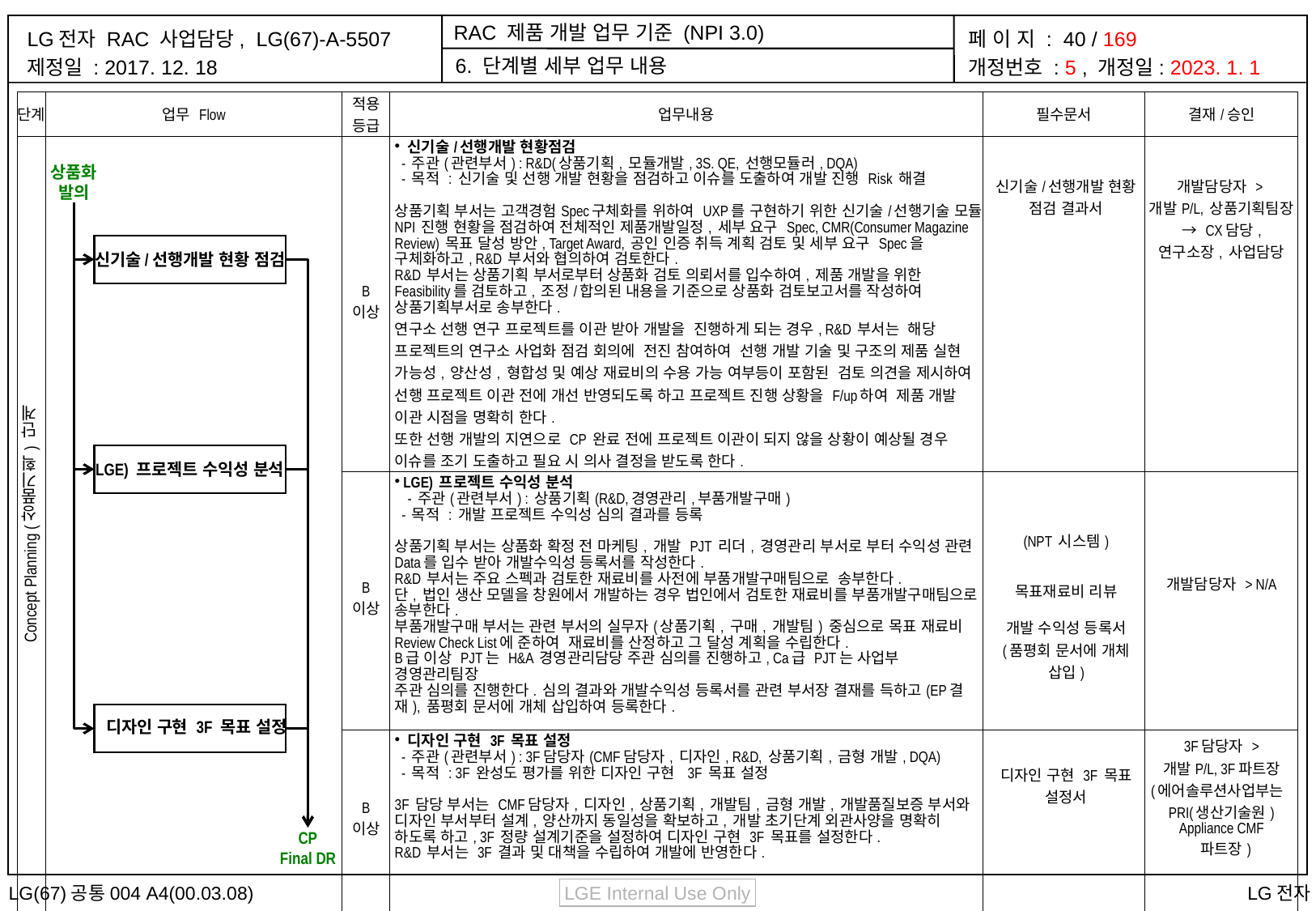

6. 단계별 세부 업무 내용
| 단계 | 업무 Flow | 적용 등급 | 업무내용 | 필수문서 | 결재/승인 |
| --- | --- | --- | --- | --- | --- |
| Concept Planning (상품기획) 단계 |  | B 이상 | 신기술/선행개발 현황점검 - 주관(관련부서) : R&D(상품기획, 모듈개발, 3S. QE, 선행모듈러, DQA) - 목적 : 신기술 및 선행 개발 현황을 점검하고 이슈를 도출하여 개발 진행 Risk 해결 상품기획 부서는 고객경험Spec구체화를 위하여 UXP를 구현하기 위한 신기술/선행기술 모듈NPI 진행 현황을 점검하여 전체적인 제품개발일정, 세부 요구 Spec, CMR(Consumer Magazine Review) 목표 달성 방안, Target Award, 공인 인증 취득 계획 검토 및 세부 요구 Spec을 구체화하고, R&D 부서와 협의하여 검토한다. R&D 부서는 상품기획 부서로부터 상품화 검토 의뢰서를 입수하여, 제품 개발을 위한 Feasibility를 검토하고, 조정/합의된 내용을 기준으로 상품화 검토보고서를 작성하여 상품기획부서로 송부한다. 연구소 선행 연구 프로젝트를 이관 받아 개발을 진행하게 되는 경우, R&D 부서는 해당 프로젝트의 연구소 사업화 점검 회의에 전진 참여하여 선행 개발 기술 및 구조의 제품 실현 가능성, 양산성, 형합성 및 예상 재료비의 수용 가능 여부등이 포함된 검토 의견을 제시하여 선행 프로젝트 이관 전에 개선 반영되도록 하고 프로젝트 진행 상황을 F/up하여 제품 개발 이관 시점을 명확히 한다. 또한 선행 개발의 지연으로 CP 완료 전에 프로젝트 이관이 되지 않을 상황이 예상될 경우 이슈를 조기 도출하고 필요 시 의사 결정을 받도록 한다. | 신기술/선행개발 현황 점검 결과서 | 개발담당자 > 개발P/L, 상품기획팀장 → CX담당, 연구소장, 사업담당 |
|  |  | B 이상 | LGE) 프로젝트 수익성 분석 - 주관(관련부서) : 상품기획(R&D,경영관리,부품개발구매) - 목적 : 개발 프로젝트 수익성 심의 결과를 등록 상품기획 부서는 상품화 확정 전 마케팅, 개발 PJT 리더, 경영관리 부서로 부터 수익성 관련 Data를 입수 받아 개발수익성 등록서를 작성한다. R&D 부서는 주요 스펙과 검토한 재료비를 사전에 부품개발구매팀으로 송부한다. 단, 법인 생산 모델을 창원에서 개발하는 경우 법인에서 검토한 재료비를 부품개발구매팀으로 송부한다. 부품개발구매 부서는 관련 부서의 실무자(상품기획, 구매, 개발팀) 중심으로 목표 재료비 Review Check List에 준하여 재료비를 산정하고 그 달성 계획을 수립한다. B급 이상 PJT는 H&A 경영관리담당 주관 심의를 진행하고, Ca급 PJT는 사업부 경영관리팀장 주관 심의를 진행한다. 심의 결과와 개발수익성 등록서를 관련 부서장 결재를 득하고(EP결재), 품평회 문서에 개체 삽입하여 등록한다. | (NPT 시스템) 목표재료비 리뷰 개발 수익성 등록서 (품평회 문서에 개체 삽입) | 개발담당자 > N/A |
|  |  | B 이상 | 디자인 구현 3F 목표 설정 - 주관(관련부서) : 3F담당자(CMF담당자, 디자인, R&D, 상품기획, 금형 개발, DQA) - 목적 : 3F 완성도 평가를 위한 디자인 구현 3F 목표 설정 3F 담당 부서는 CMF담당자, 디자인, 상품기획, 개발팀, 금형 개발, 개발품질보증 부서와 디자인 부서부터 설계, 양산까지 동일성을 확보하고, 개발 초기단계 외관사양을 명확히 하도록 하고, 3F 정량 설계기준을 설정하여 디자인 구현 3F 목표를 설정한다. R&D 부서는 3F 결과 및 대책을 수립하여 개발에 반영한다. | 디자인 구현 3F 목표 설정서 | 3F담당자 > 개발P/L, 3F파트장 (에어솔루션사업부는 PRI(생산기술원) Appliance CMF 파트장) |
상품화
발의
신기술/선행개발 현황 점검
LGE) 프로젝트 수익성 분석
디자인 구현 3F 목표 설정
CP
Final DR